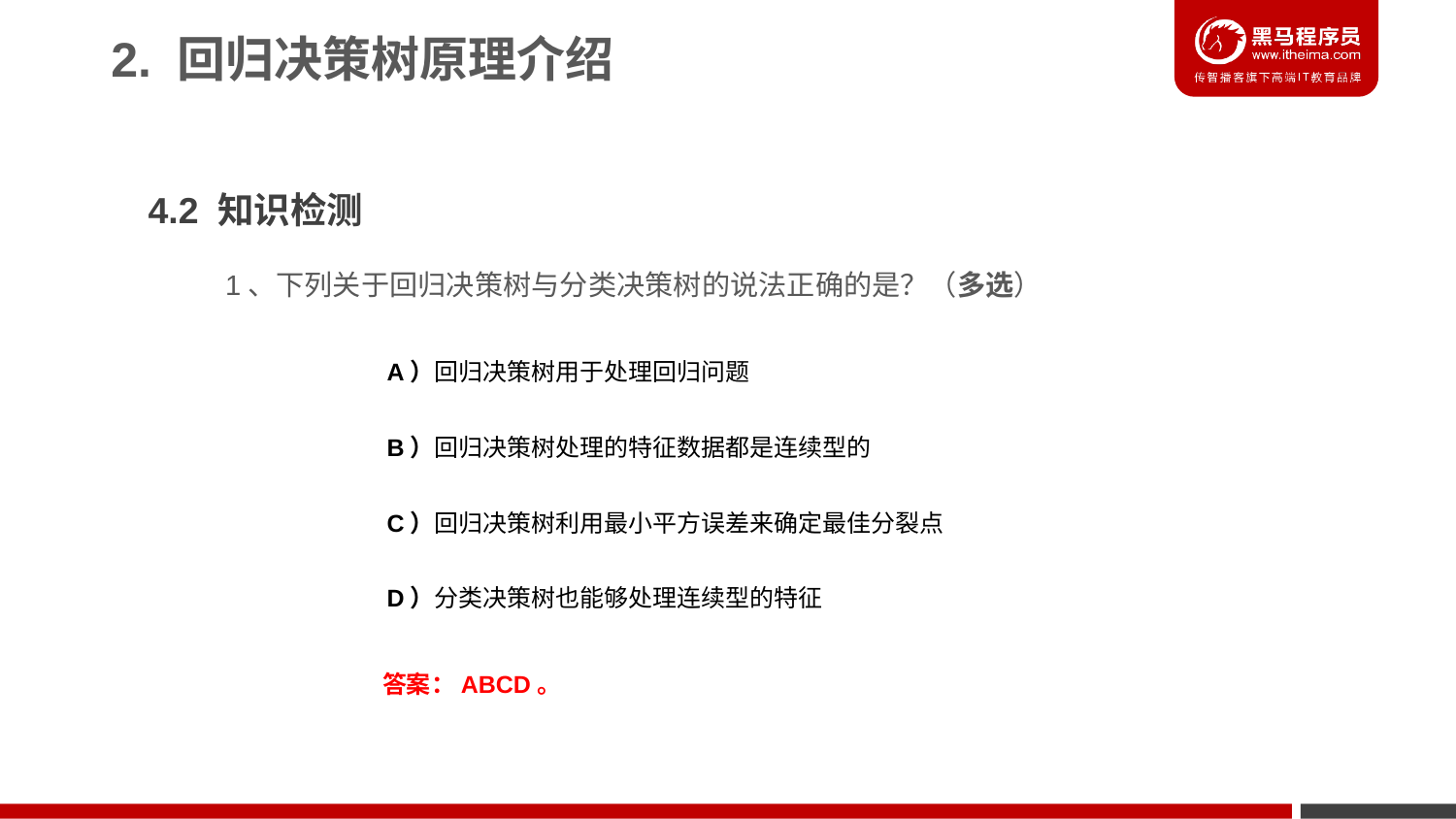

2. 回归决策树原理介绍
4.2 知识检测
1、下列关于回归决策树与分类决策树的说法正确的是？（多选）
A）回归决策树用于处理回归问题

B）回归决策树处理的特征数据都是连续型的

C）回归决策树利用最小平方误差来确定最佳分裂点

D）分类决策树也能够处理连续型的特征
答案：ABCD。